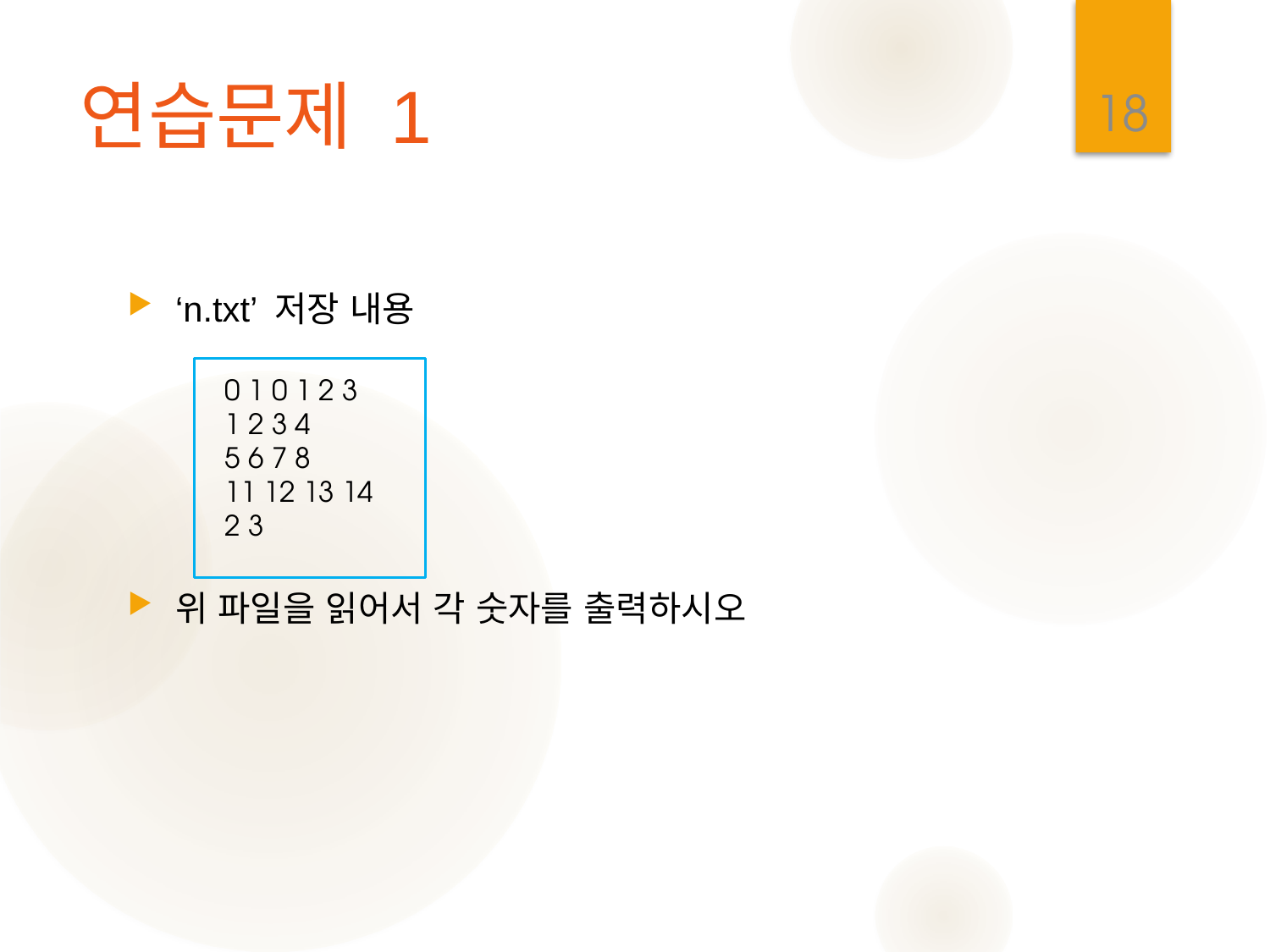

18
# 연습문제 1

‘n.txt’ 저장 내용

위 파일을 읽어서 각 숫자를 출력하시오

0 1 0 1 2 3
1 2 3 4
5 6 7 8
11 12 13 14
2 3